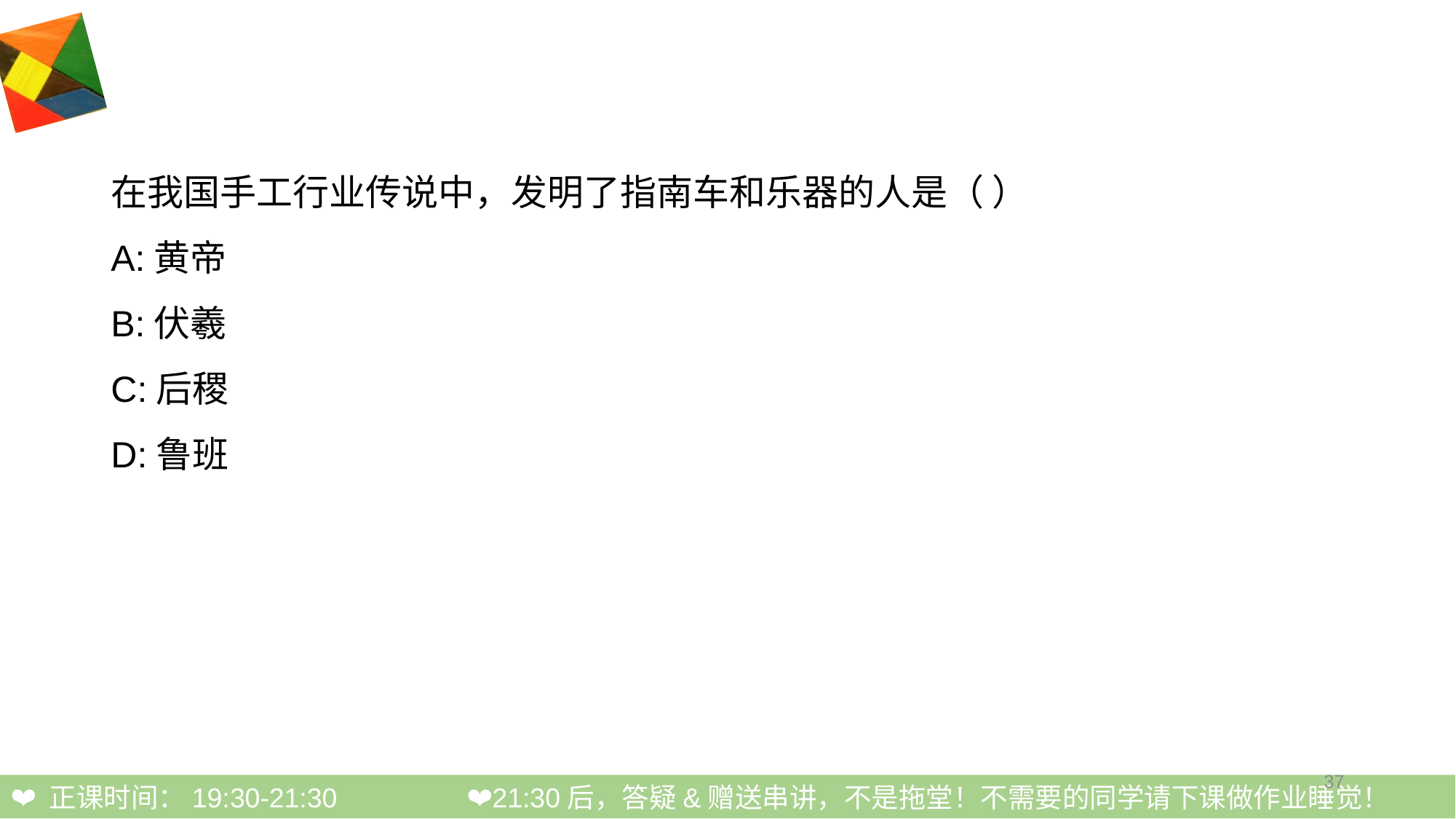

#
在我国手工行业传说中，发明了指南车和乐器的人是（ ）
A:黄帝
B:伏羲
C:后稷
D:鲁班
37